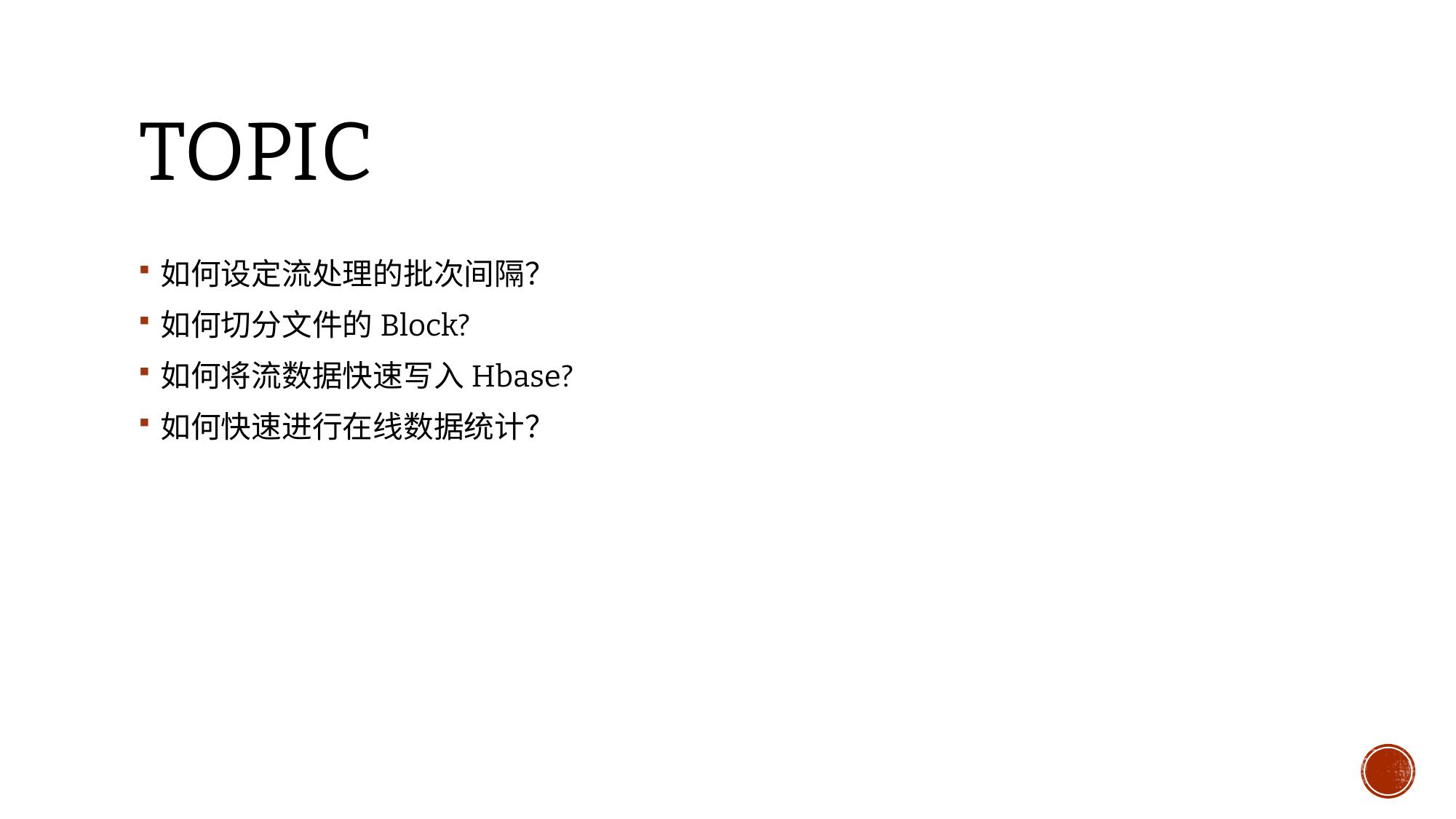

# Topic
如何设定流处理的批次间隔？
如何切分文件的Block?
如何将流数据快速写入Hbase?
如何快速进行在线数据统计？